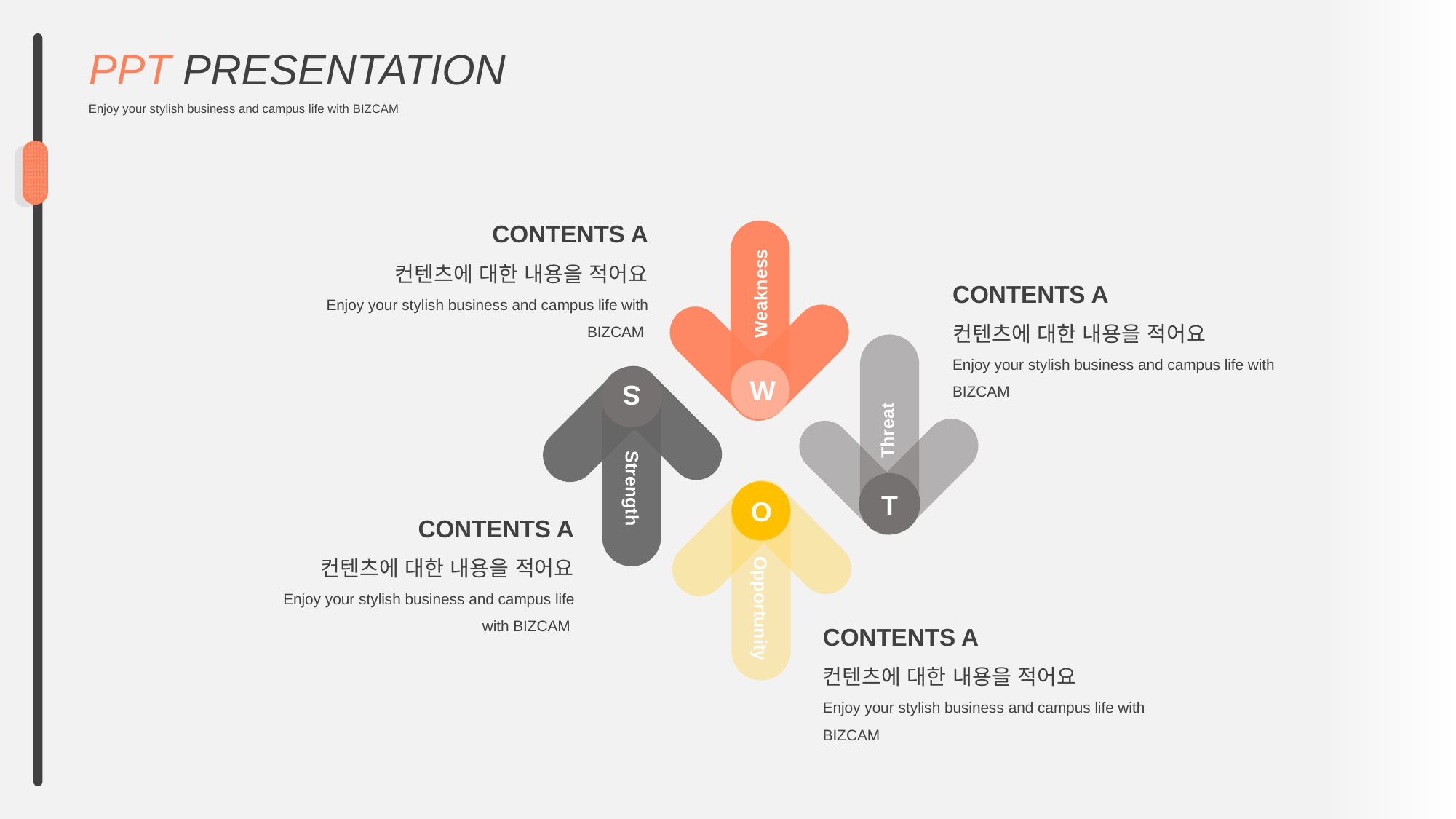

PPT PRESENTATION
Enjoy your stylish business and campus life with BIZCAM
CONTENTS A
컨텐츠에 대한 내용을 적어요
Enjoy your stylish business and campus life with BIZCAM

W
CONTENTS A
컨텐츠에 대한 내용을 적어요
Enjoy your stylish business and campus life with BIZCAM
Weakness

T
S

Threat
O

Strength
CONTENTS A
컨텐츠에 대한 내용을 적어요
Enjoy your stylish business and campus life with BIZCAM
Opportunity
CONTENTS A
컨텐츠에 대한 내용을 적어요
Enjoy your stylish business and campus life with BIZCAM